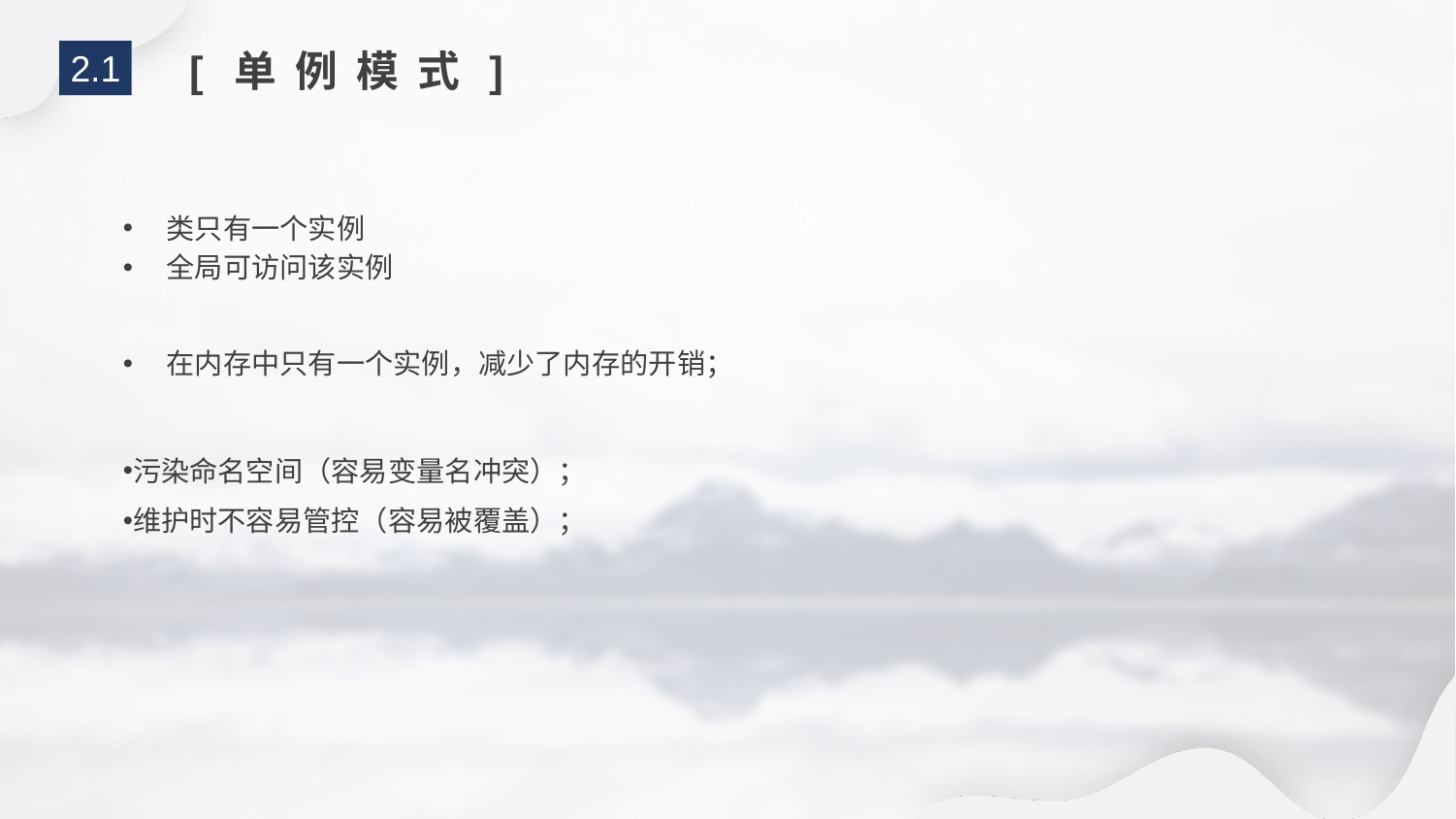

[ 单 例 模 式 ]
2.1
类只有一个实例
全局可访问该实例

在内存中只有一个实例，减少了内存的开销；

污染命名空间（容易变量名冲突）；
维护时不容易管控（容易被覆盖）；